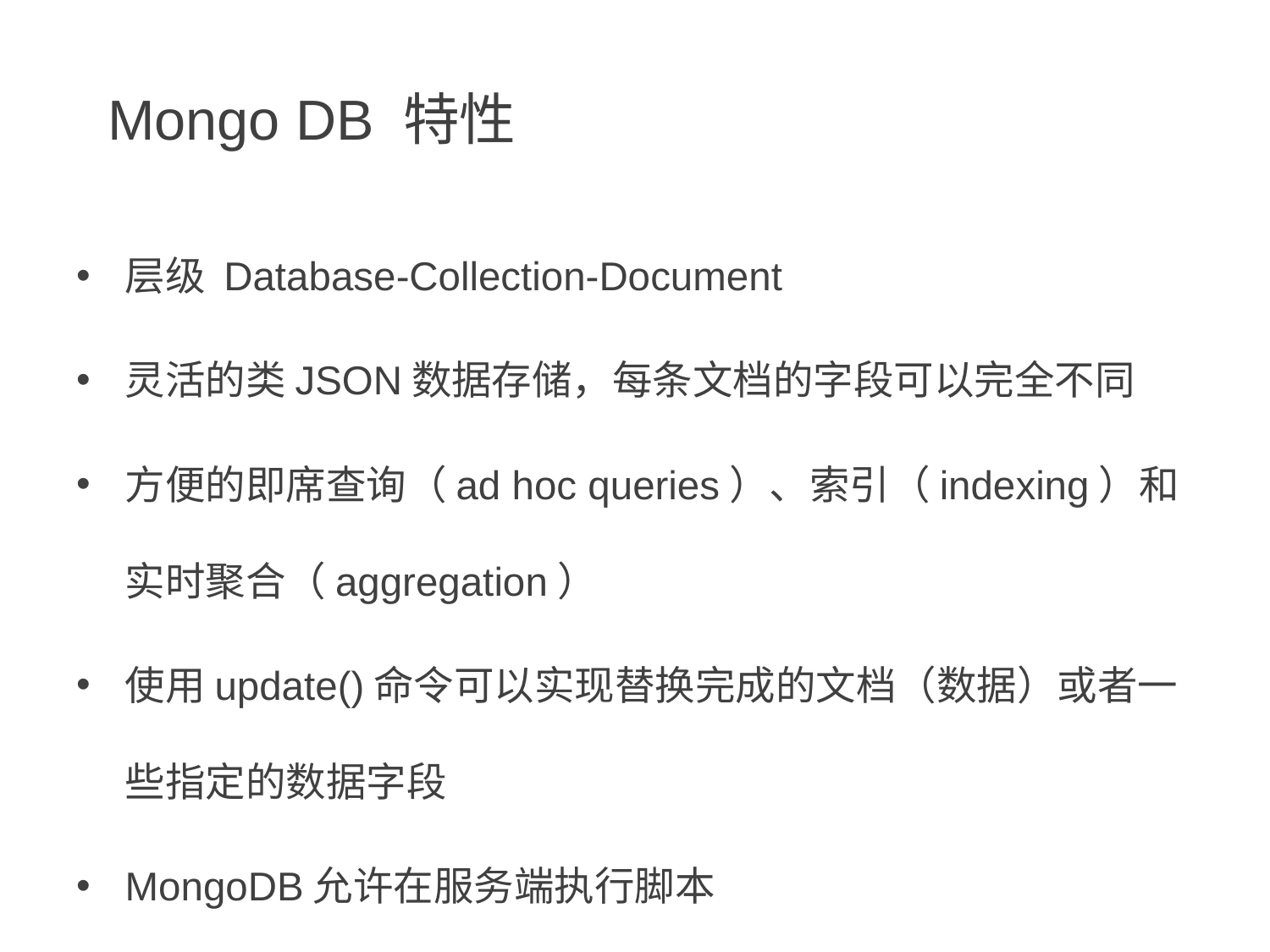

# Mongo DB 特性
层级 Database-Collection-Document
灵活的类JSON数据存储，每条文档的字段可以完全不同
方便的即席查询（ad hoc queries）、索引（indexing）和实时聚合（aggregation）
使用update()命令可以实现替换完成的文档（数据）或者一些指定的数据字段
MongoDB允许在服务端执行脚本